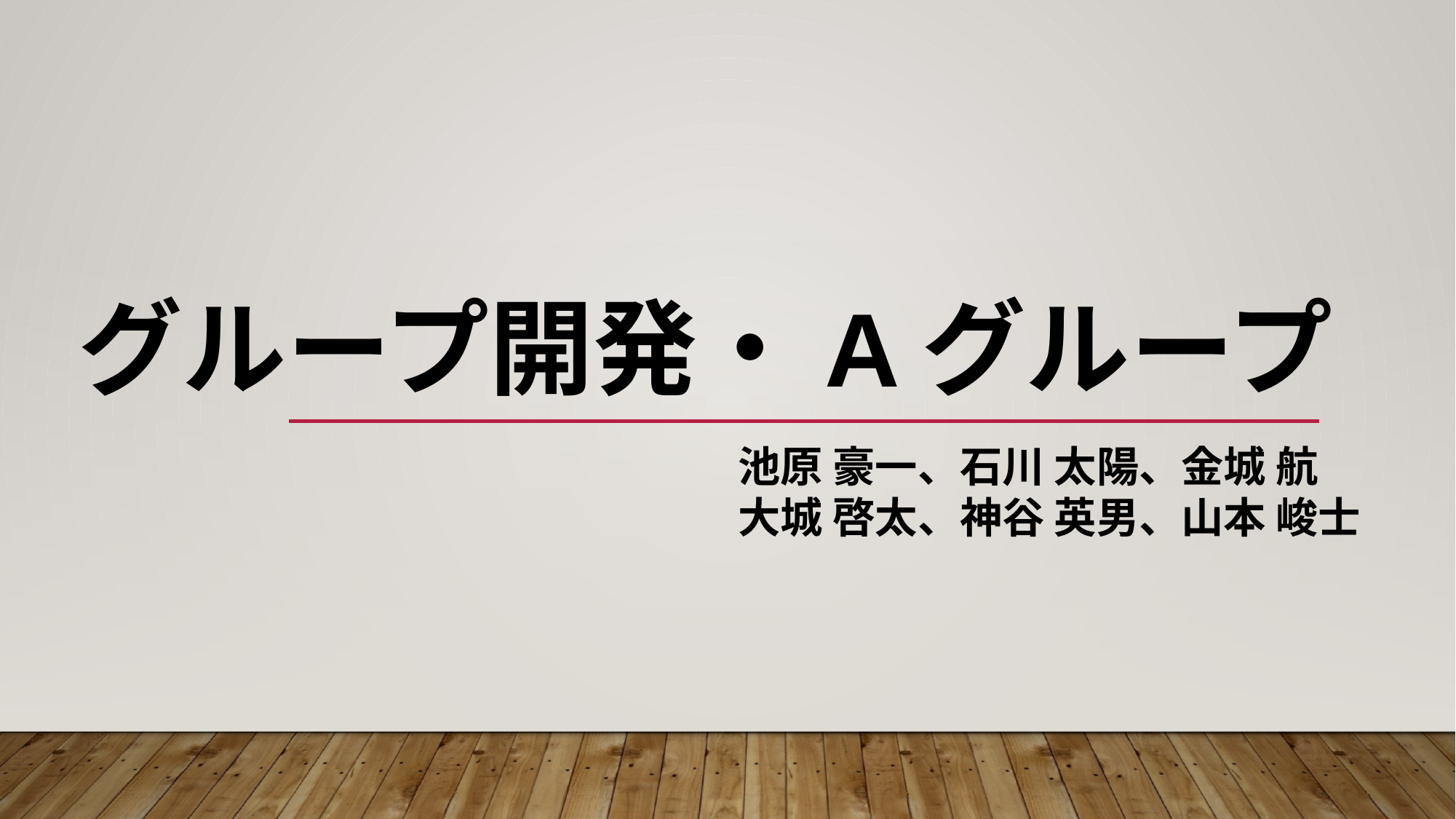

# グループ開発・Aグループ
池原 豪一、石川 太陽、金城 航
大城 啓太、神谷 英男、山本 峻士